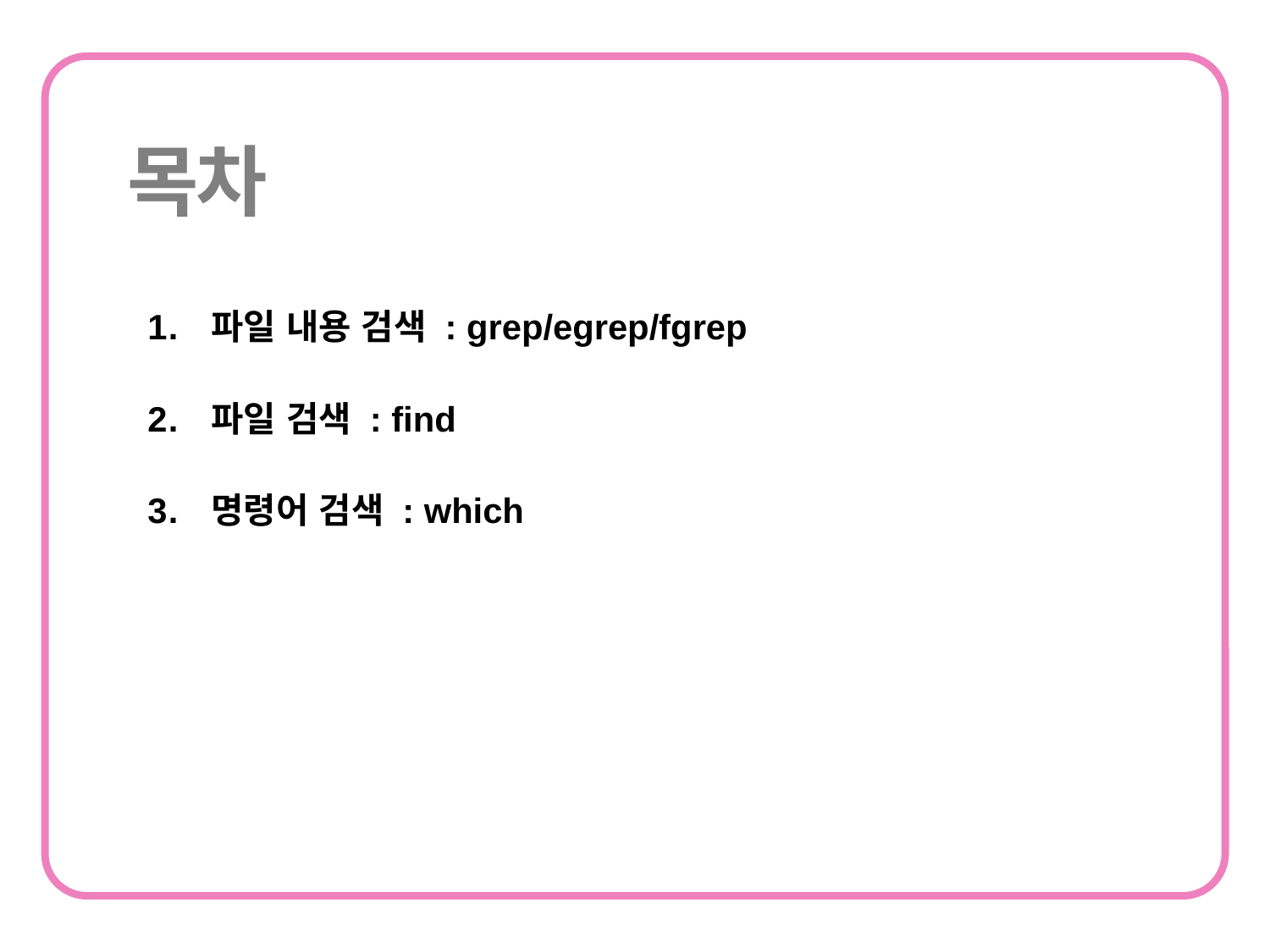

파일 내용 검색 : grep/egrep/fgrep
파일 검색 : find
명령어 검색 : which